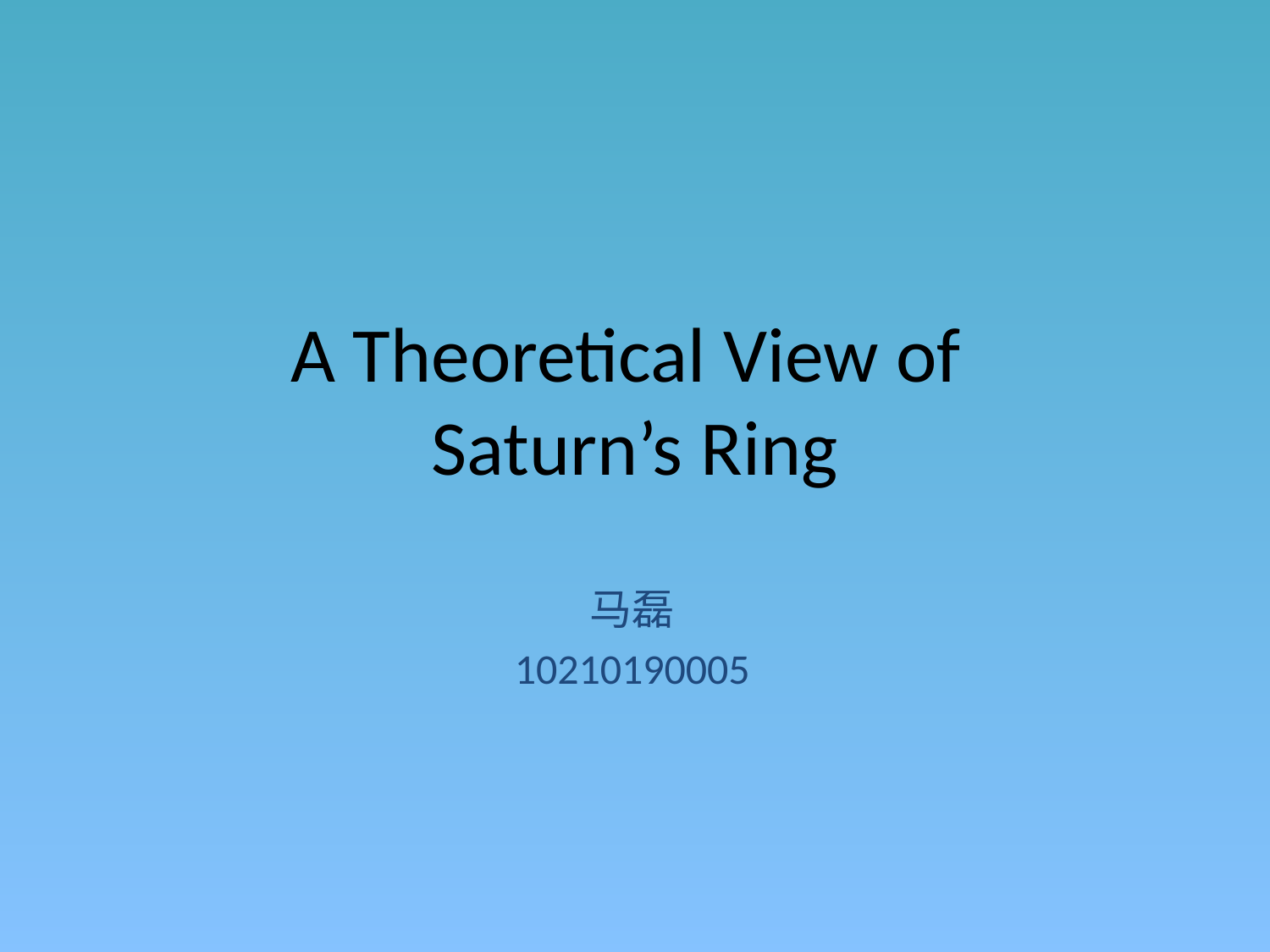

# A Theoretical View of Saturn’s Ring
马磊
10210190005